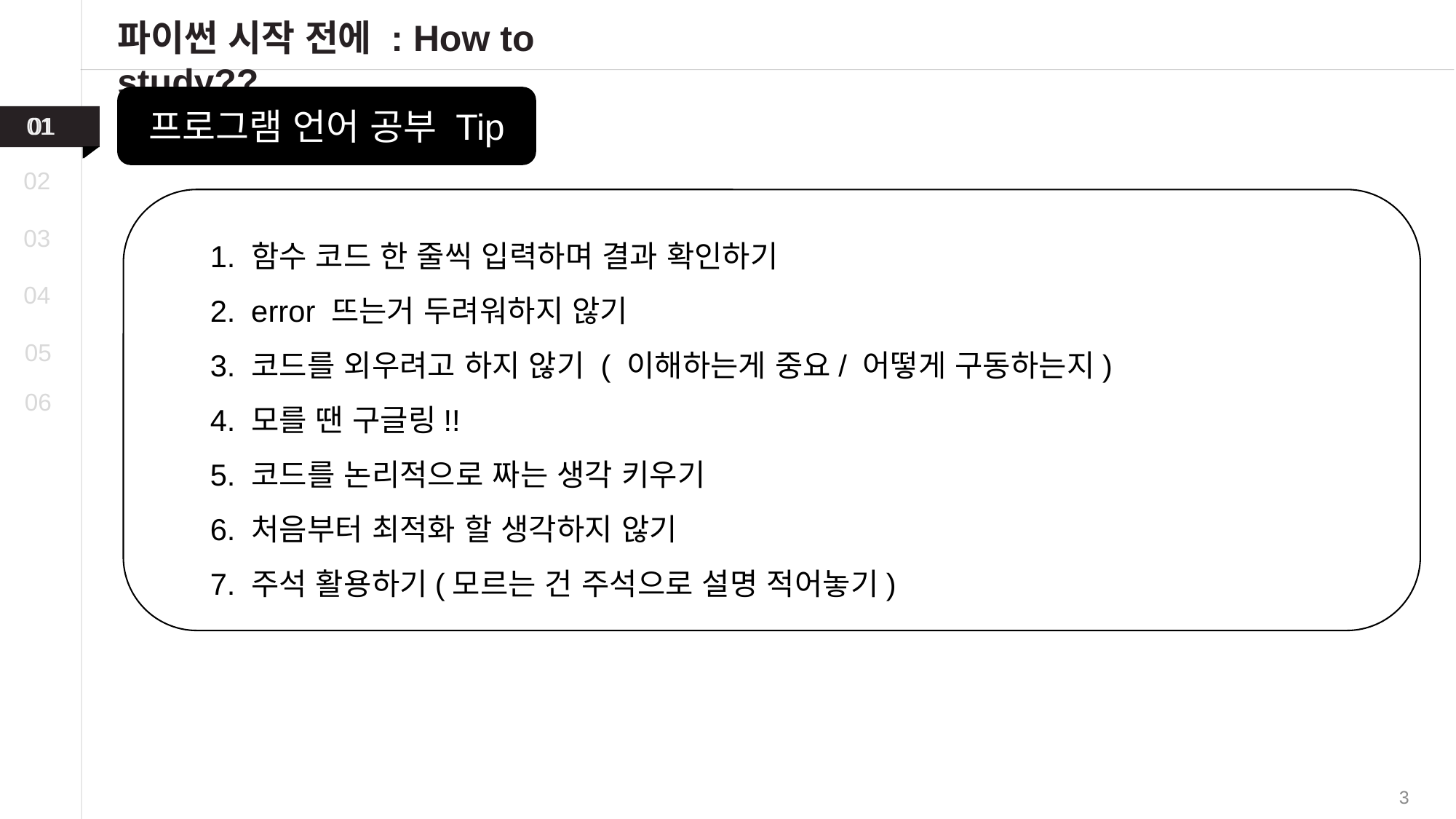

파이썬 시작 전에 : How to study??
프로그램 언어 공부 Tip
01
01

02
함수 코드 한 줄씩 입력하며 결과 확인하기
error 뜨는거 두려워하지 않기
코드를 외우려고 하지 않기 ( 이해하는게 중요/ 어떻게 구동하는지)
모를 땐 구글링!!
코드를 논리적으로 짜는 생각 키우기
처음부터 최적화 할 생각하지 않기
주석 활용하기(모르는 건 주석으로 설명 적어놓기)
03
04
05
06
3